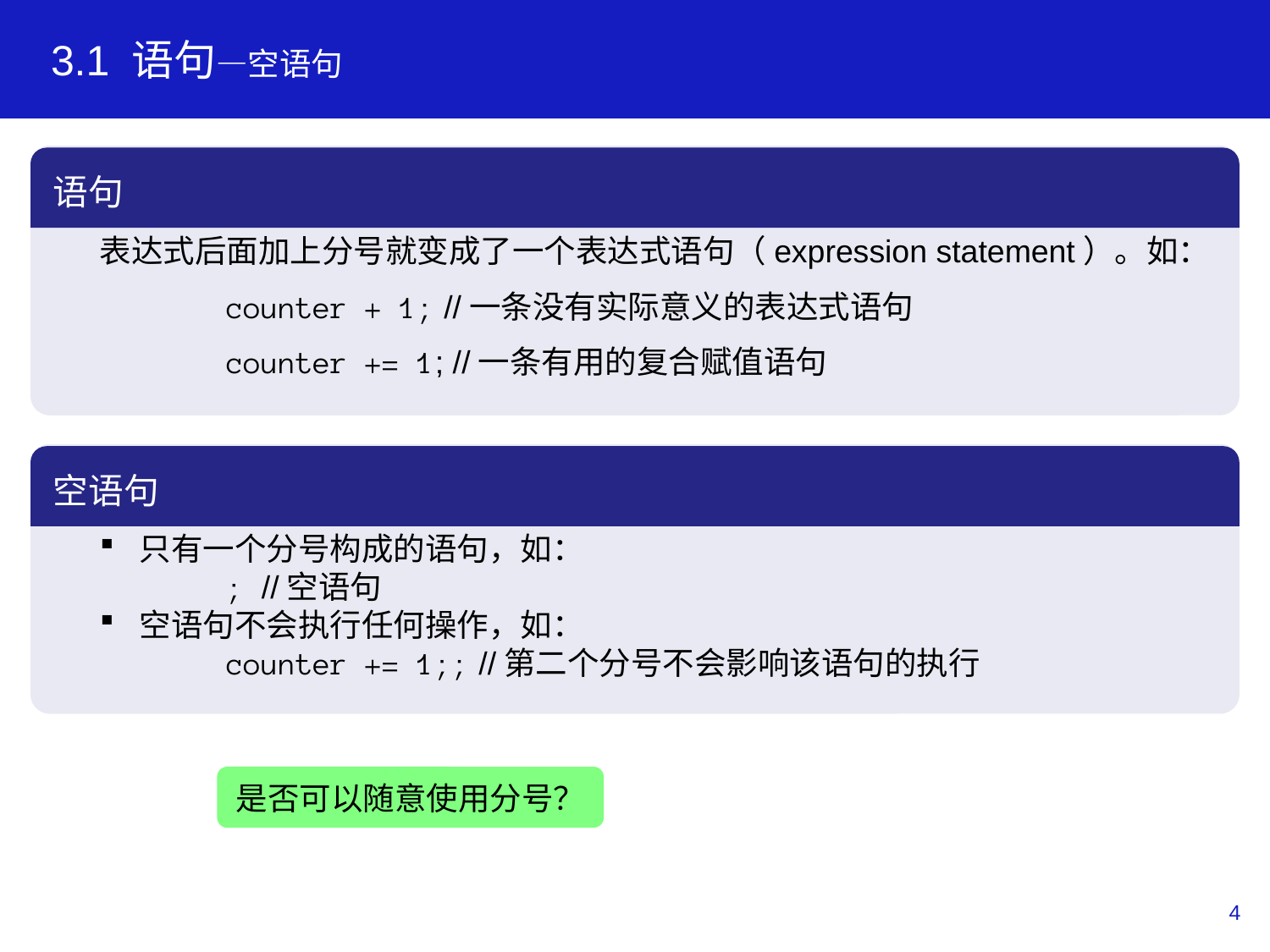

# 3.1 语句—空语句

语句
表达式后面加上分号就变成了一个表达式语句（expression statement）。如：
	counter + 1; //一条没有实际意义的表达式语句
	counter += 1; //一条有用的复合赋值语句

空语句
只有一个分号构成的语句，如：
	; //空语句
空语句不会执行任何操作，如：
	counter += 1;; //第二个分号不会影响该语句的执行
是否可以随意使用分号？
4